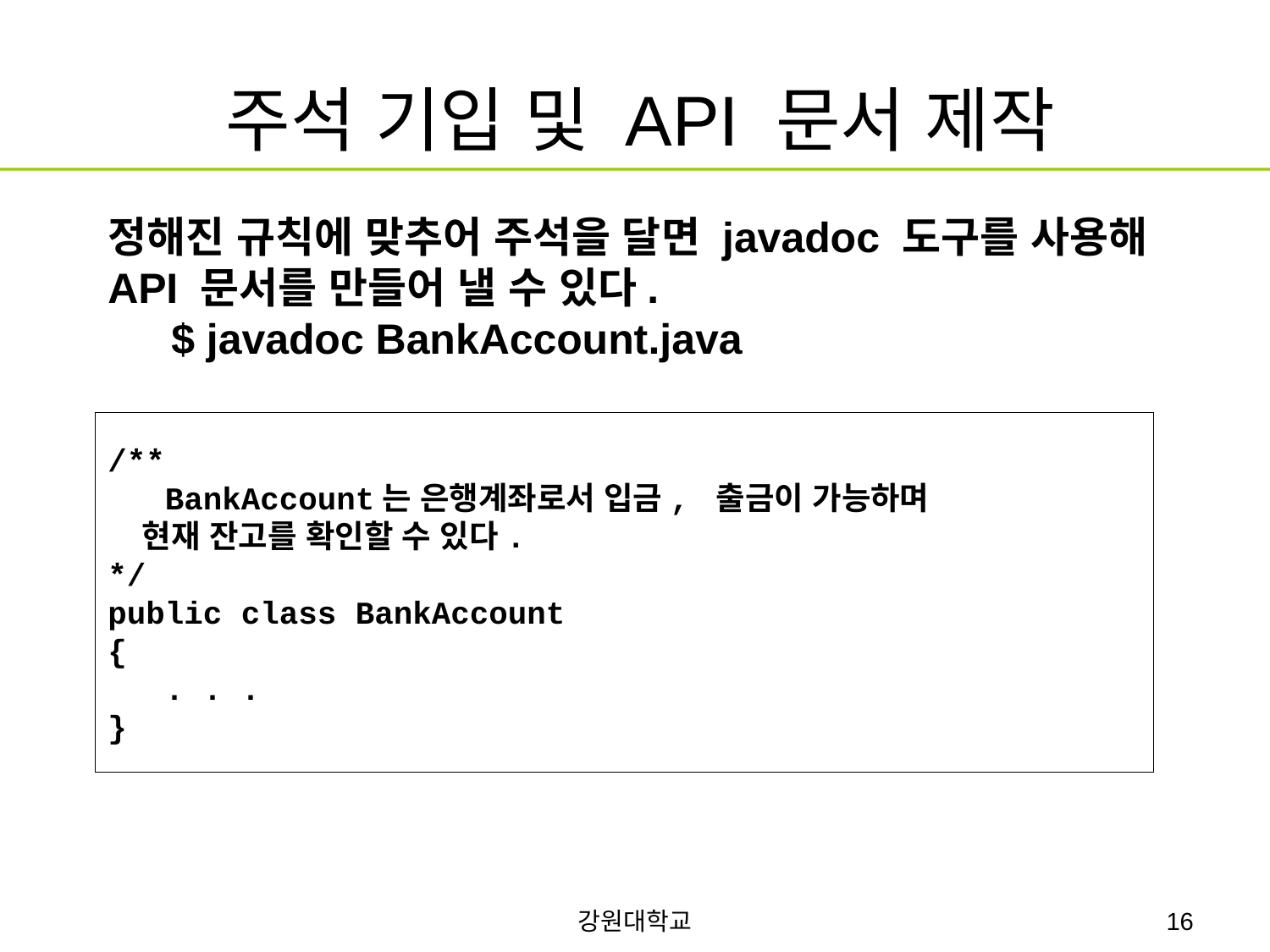

# 주석 기입 및 API 문서 제작

정해진 규칙에 맞추어 주석을 달면 javadoc 도구를 사용해 API 문서를 만들어 낼 수 있다.
$ javadoc BankAccount.java
/**
   BankAccount는 은행계좌로서 입금, 출금이 가능하며
   현재 잔고를 확인할 수 있다.
*/
public class BankAccount
{
   . . .
}

강원대학교
16